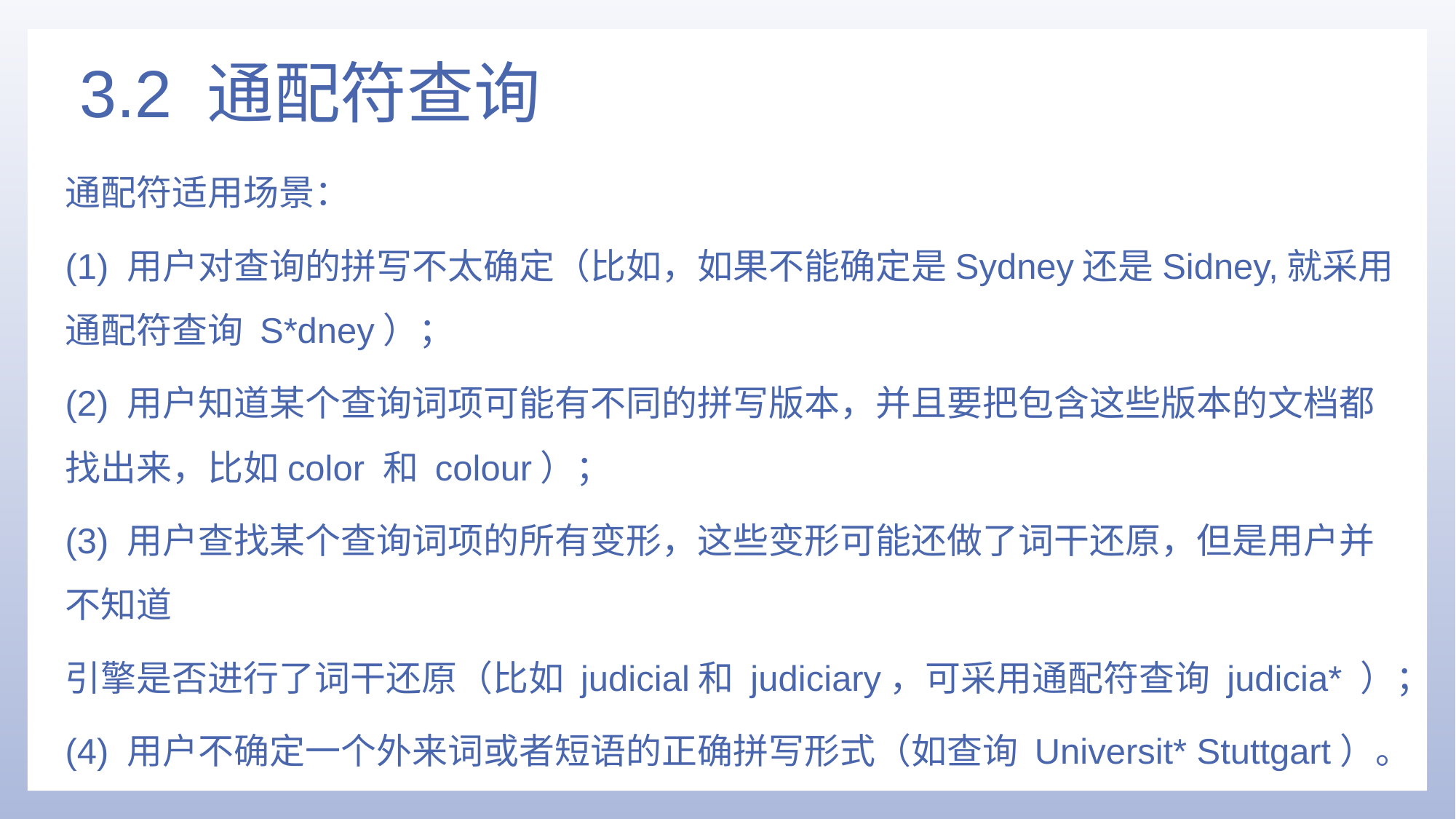

# 3.2 通配符查询
通配符适用场景：
(1) 用户对查询的拼写不太确定（比如，如果不能确定是Sydney还是Sidney,就采用通配符查询 S*dney）；
(2) 用户知道某个查询词项可能有不同的拼写版本，并且要把包含这些版本的文档都找出来，比如color 和 colour）；
(3) 用户查找某个查询词项的所有变形，这些变形可能还做了词干还原，但是用户并不知道
引擎是否进行了词干还原（比如 judicial和 judiciary，可采用通配符查询 judicia* ）；
(4) 用户不确定一个外来词或者短语的正确拼写形式（如查询 Universit* Stuttgart）。